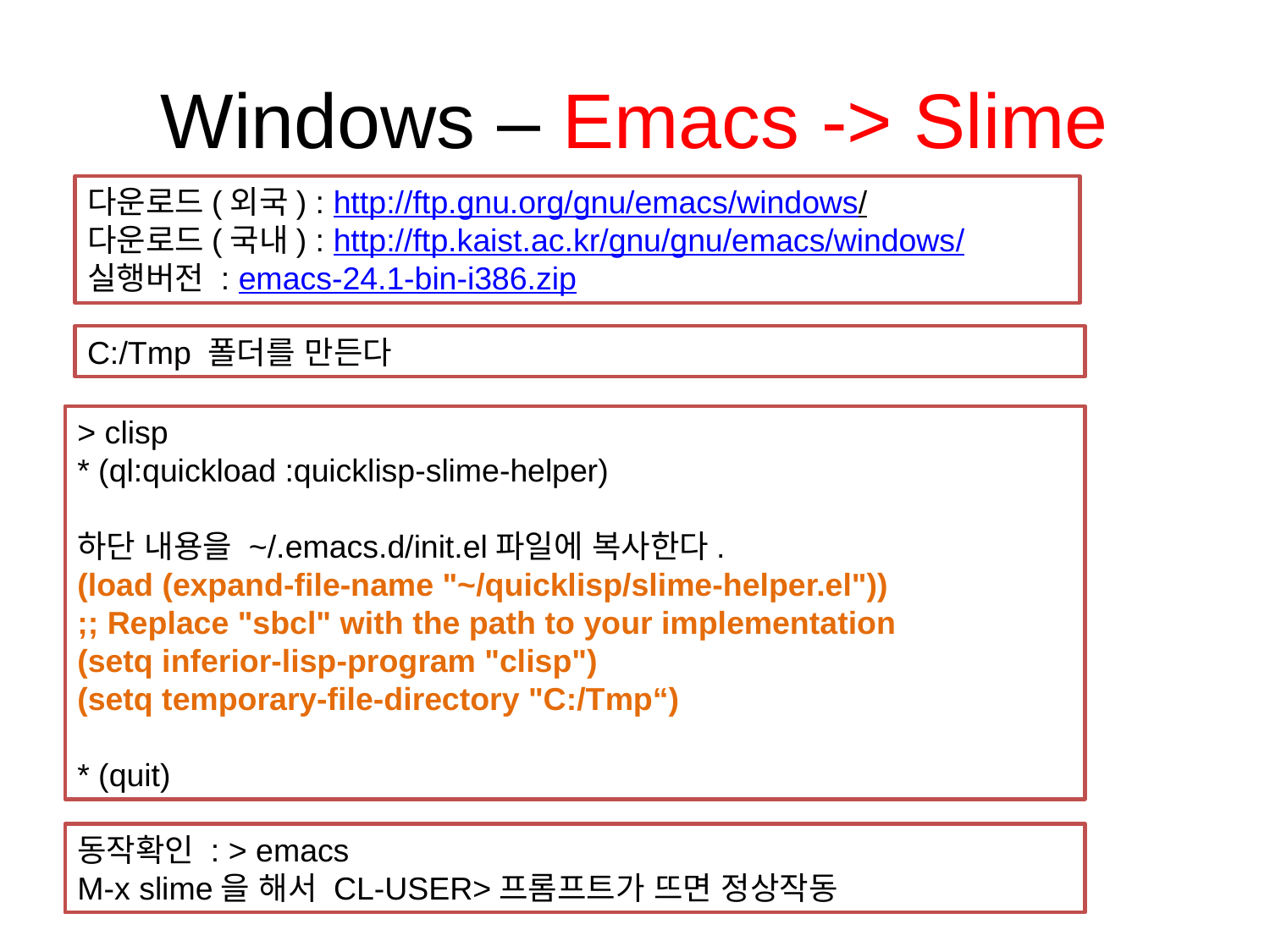

# Windows – Emacs -> Slime
다운로드(외국) : http://ftp.gnu.org/gnu/emacs/windows/
다운로드(국내) : http://ftp.kaist.ac.kr/gnu/gnu/emacs/windows/
실행버전 : emacs-24.1-bin-i386.zip
C:/Tmp 폴더를 만든다
> clisp
* (ql:quickload :quicklisp-slime-helper)

하단 내용을 ~/.emacs.d/init.el파일에 복사한다.
(load (expand-file-name "~/quicklisp/slime-helper.el"))
;; Replace "sbcl" with the path to your implementation
(setq inferior-lisp-program "clisp")
(setq temporary-file-directory "C:/Tmp“)

* (quit)
동작확인 : > emacs
M-x slime을 해서 CL-USER>프롬프트가 뜨면 정상작동